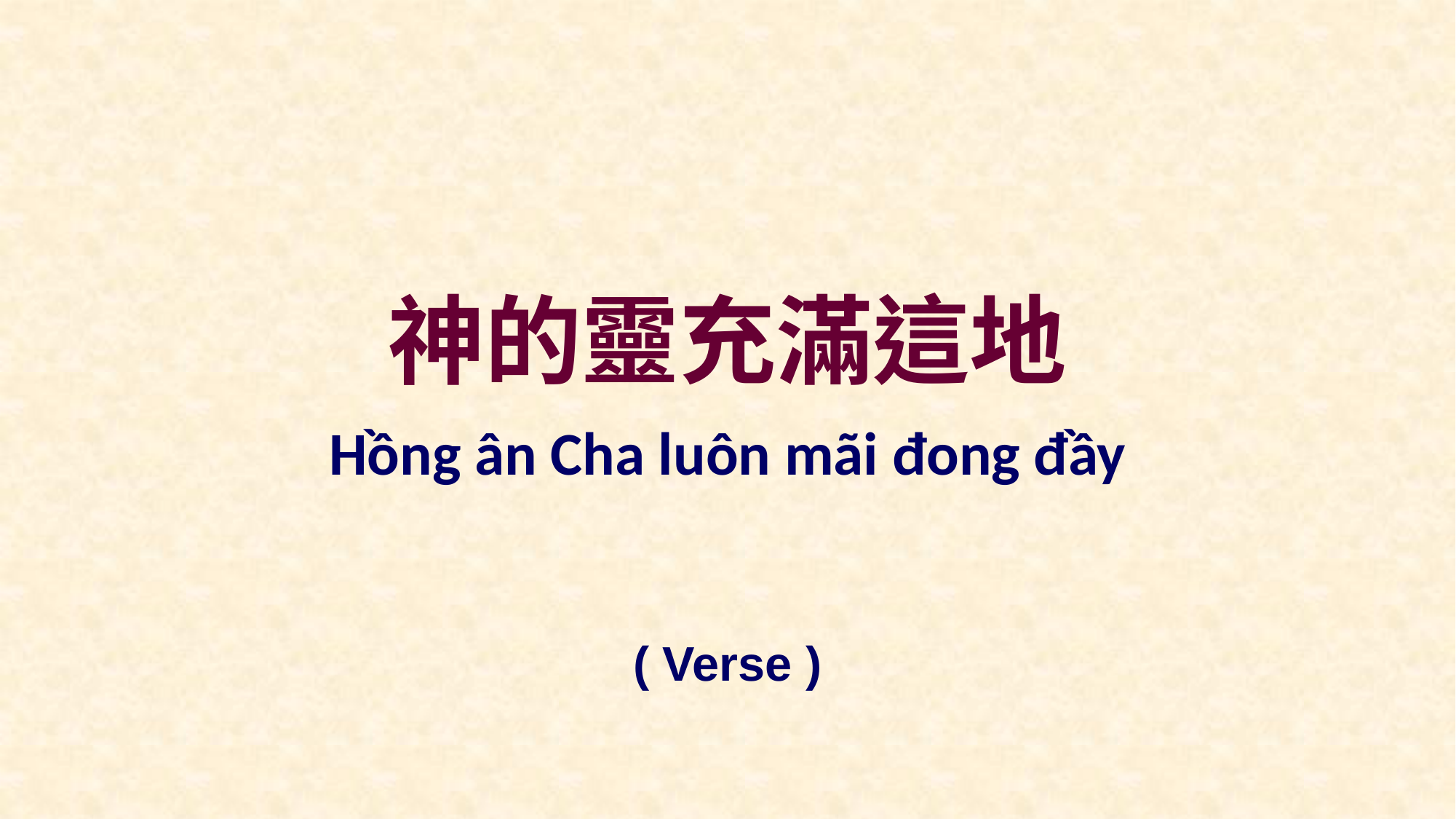

神的靈充滿這地
Hồng ân Cha luôn mãi đong đầy
( Verse )